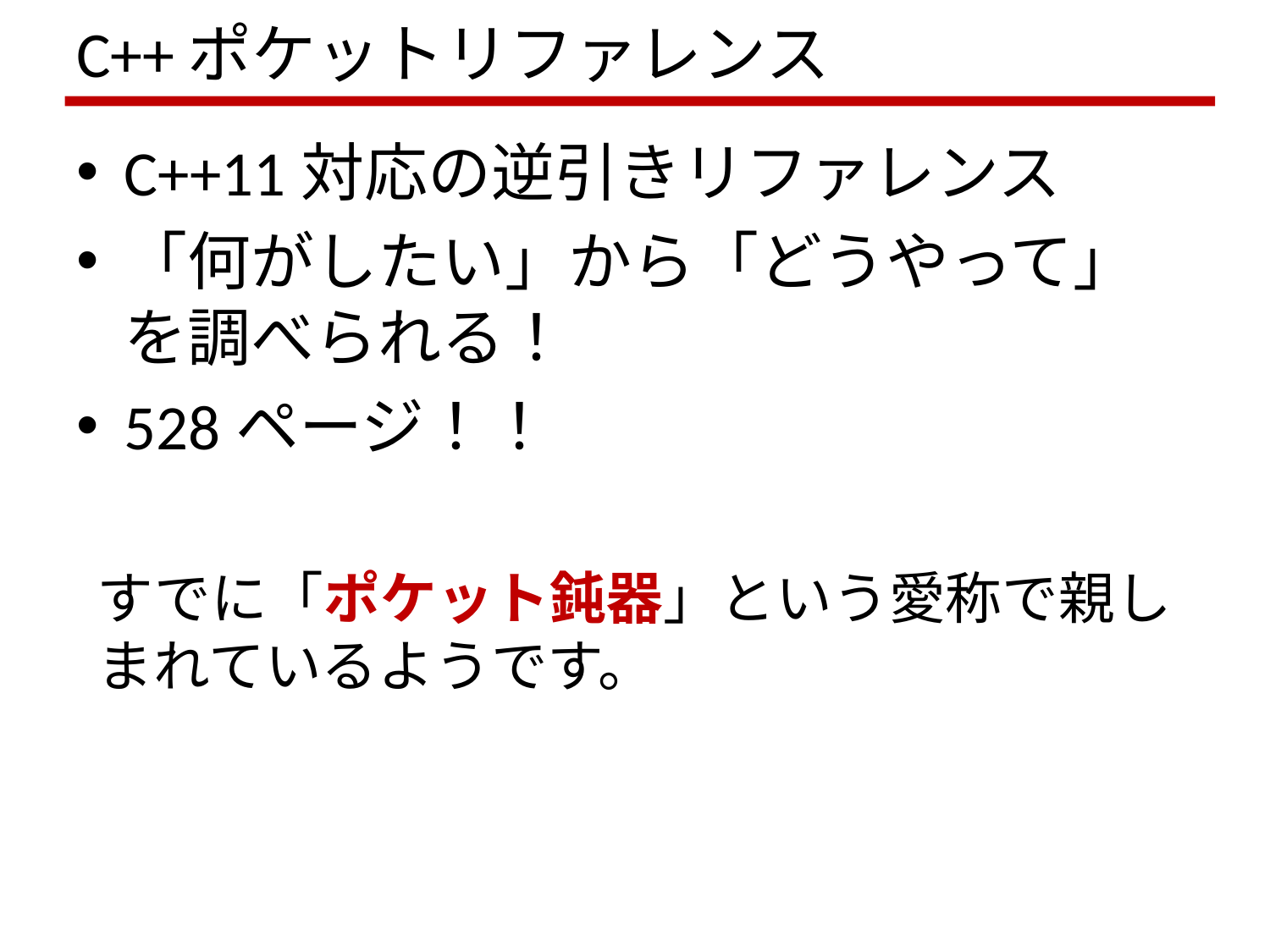

# C++ポケットリファレンス

C++11対応の逆引きリファレンス
「何がしたい」から「どうやって」を調べられる！
528ページ！！
すでに「ポケット鈍器」という愛称で親しまれているようです。